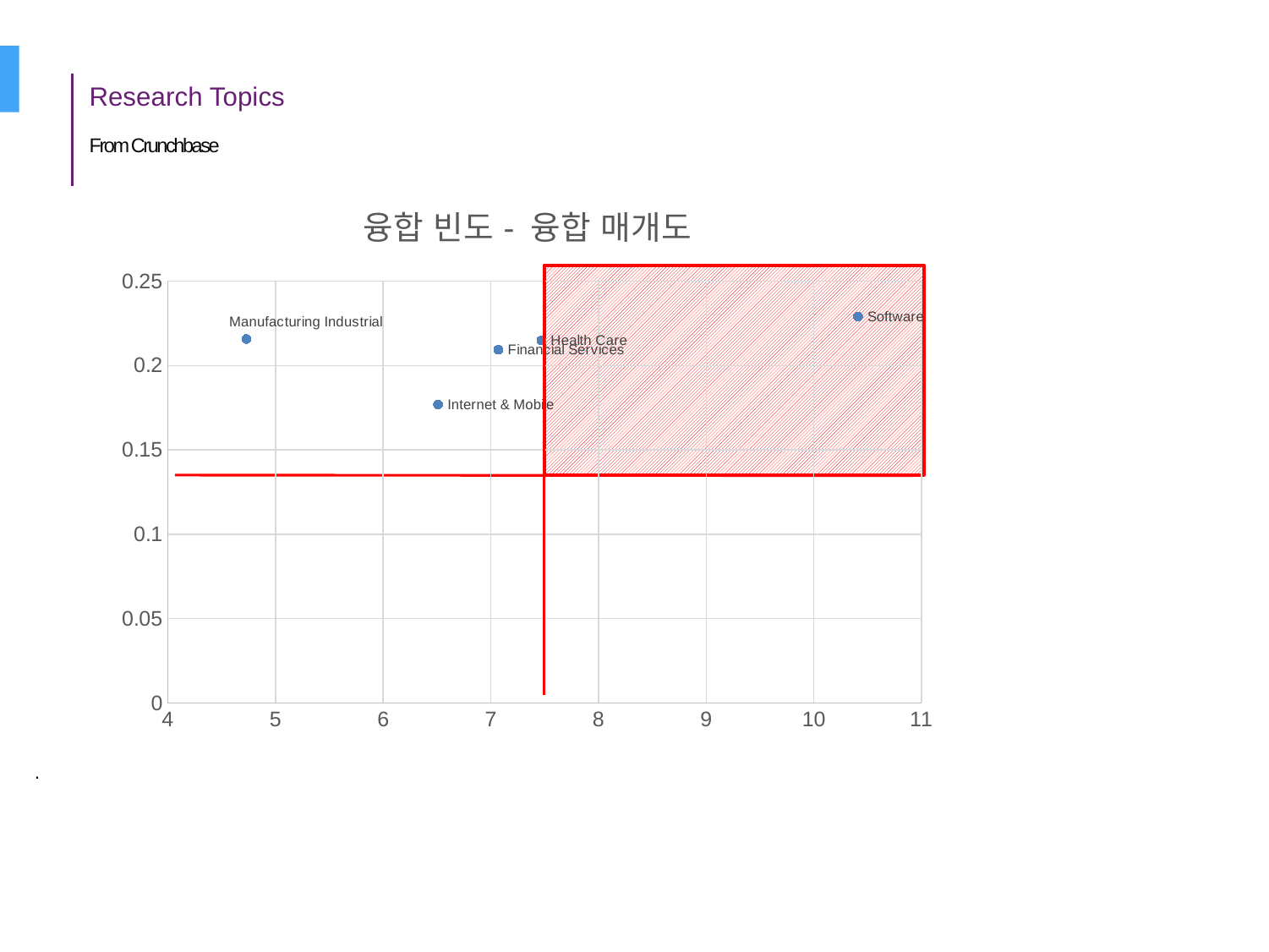

Research Topics
From Crunchbase

### Chart: 융합 빈도- 융합 매개도

| Category | Y 값 |
|---|---|
.